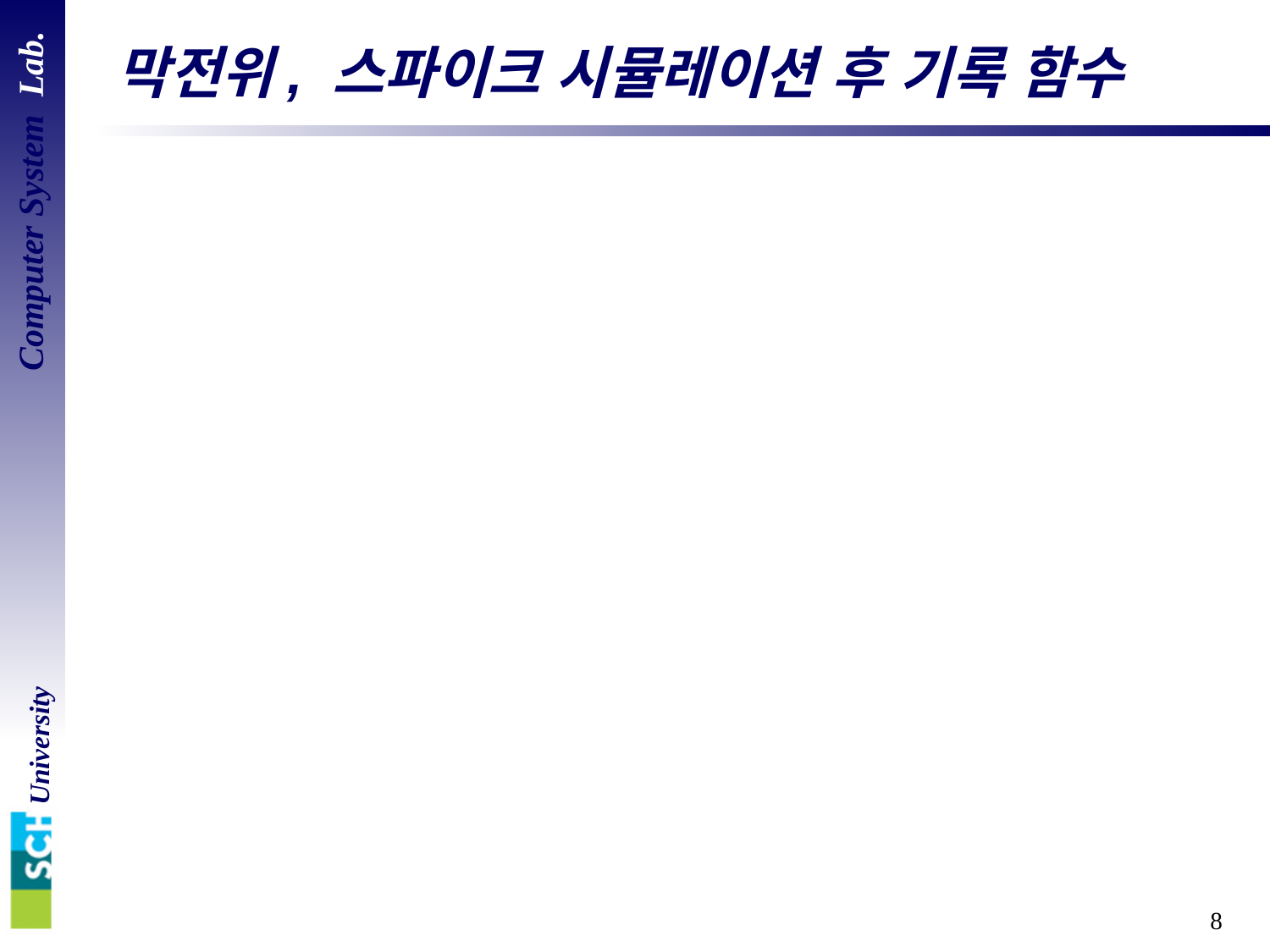

# 막전위, 스파이크 시뮬레이션 후 기록 함수